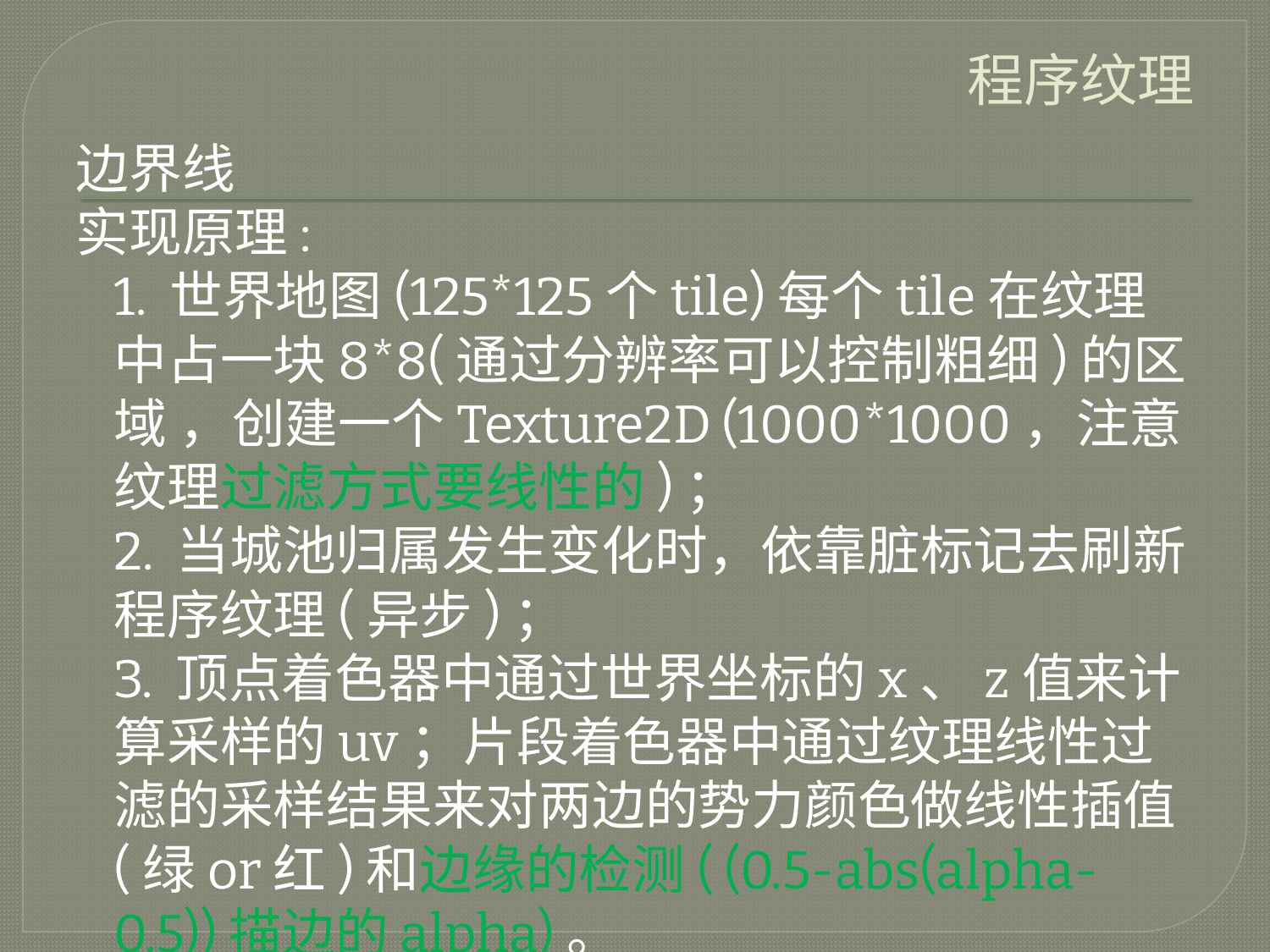

# 程序纹理
边界线
实现原理:
		1. 世界地图(125*125个tile)每个tile在纹理中占一块8*8(通过分辨率可以控制粗细)的区域 ，创建一个Texture2D (1000*1000，注意纹理过滤方式要线性的)；
		2. 当城池归属发生变化时，依靠脏标记去刷新程序纹理(异步)；
		3. 顶点着色器中通过世界坐标的x、z值来计算采样的uv；片段着色器中通过纹理线性过滤的采样结果来对两边的势力颜色做线性插值(绿or红)和边缘的检测( (0.5-abs(alpha-0.5))描边的alpha)。